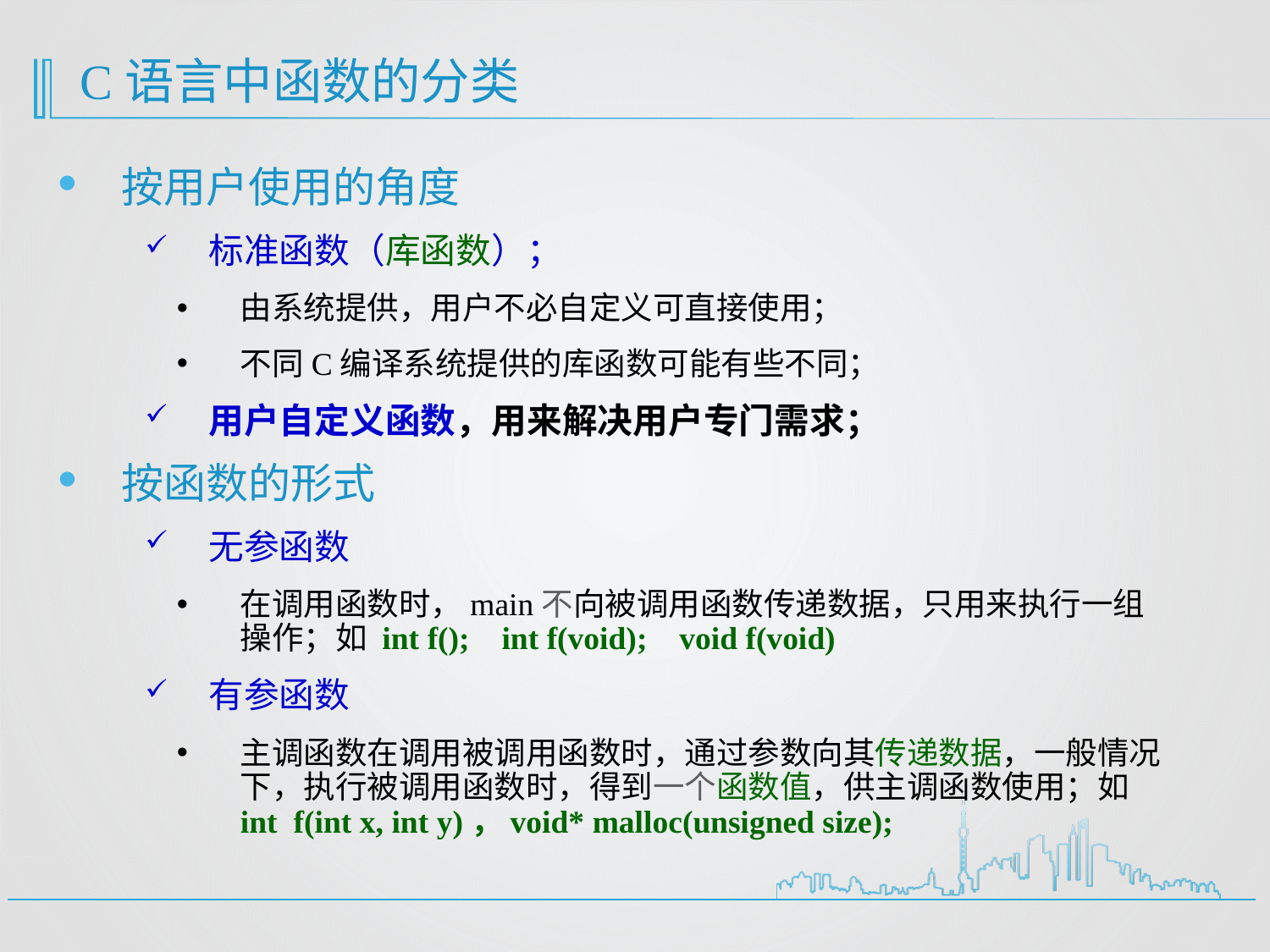

# C语言中函数的分类
按用户使用的角度
标准函数（库函数）；
由系统提供，用户不必自定义可直接使用；
不同C编译系统提供的库函数可能有些不同；
用户自定义函数，用来解决用户专门需求；
按函数的形式
无参函数
在调用函数时，main不向被调用函数传递数据，只用来执行一组操作；如 int f();    int f(void);    void f(void)
有参函数
主调函数在调用被调用函数时，通过参数向其传递数据，一般情况下，执行被调用函数时，得到一个函数值，供主调函数使用；如  int  f(int x, int y)，void* malloc(unsigned size);